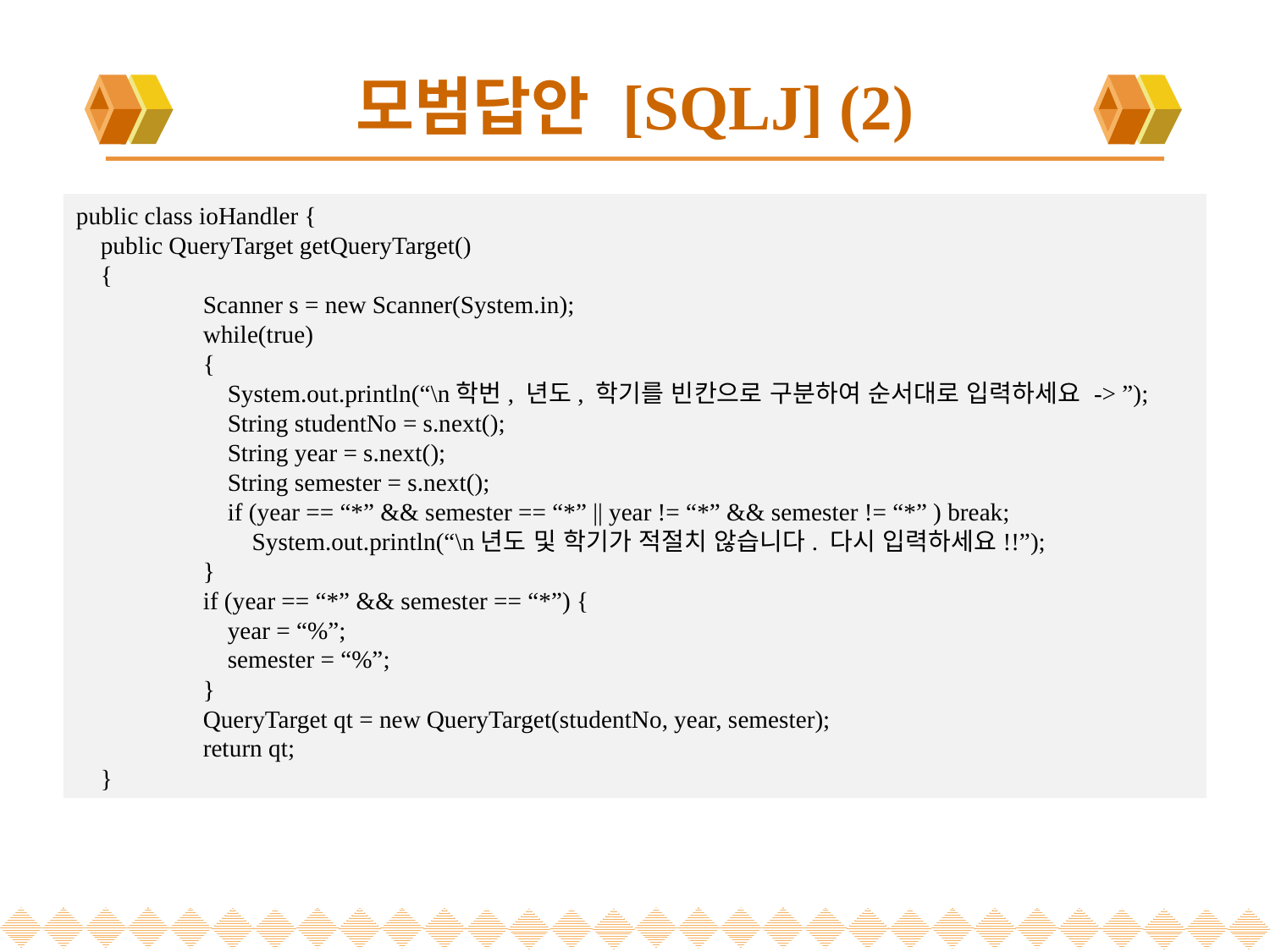

# 모범답안 [SQLJ] (2)
public class ioHandler {
    public QueryTarget getQueryTarget()
    {
	Scanner s = new Scanner(System.in);
	while(true)
	{
	    System.out.println(“\n학번, 년도, 학기를 빈칸으로 구분하여 순서대로 입력하세요 -> ”);
	    String studentNo = s.next();
	    String year = s.next();
	    String semester = s.next();
	    if (year == “*” && semester == “*” || year != “*” && semester != “*” ) break;
	        System.out.println(“\n년도 및 학기가 적절치 않습니다. 다시 입력하세요!!”);
	}
	if (year == “*” && semester == “*”) {
	    year = “%”;
	    semester = “%”;
	}
	QueryTarget qt = new QueryTarget(studentNo, year, semester);
	return qt;
    }